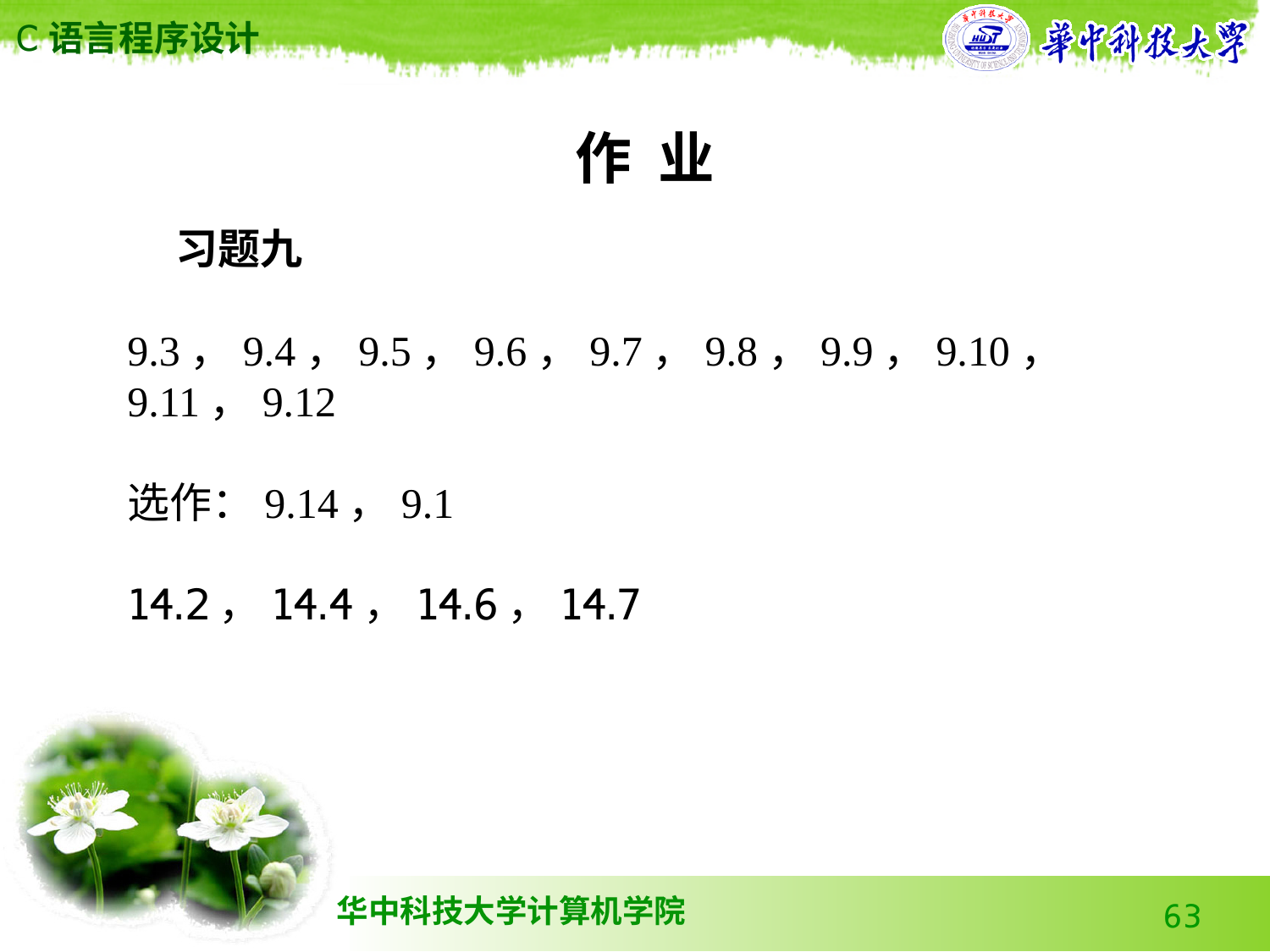

作  业
    习题九
              9.3，9.4，9.5，9.6，9.7，9.8，9.9，9.10，
9.11，9.12

选作：9.14，9.1

14.2，14.4，14.6，14.7
63